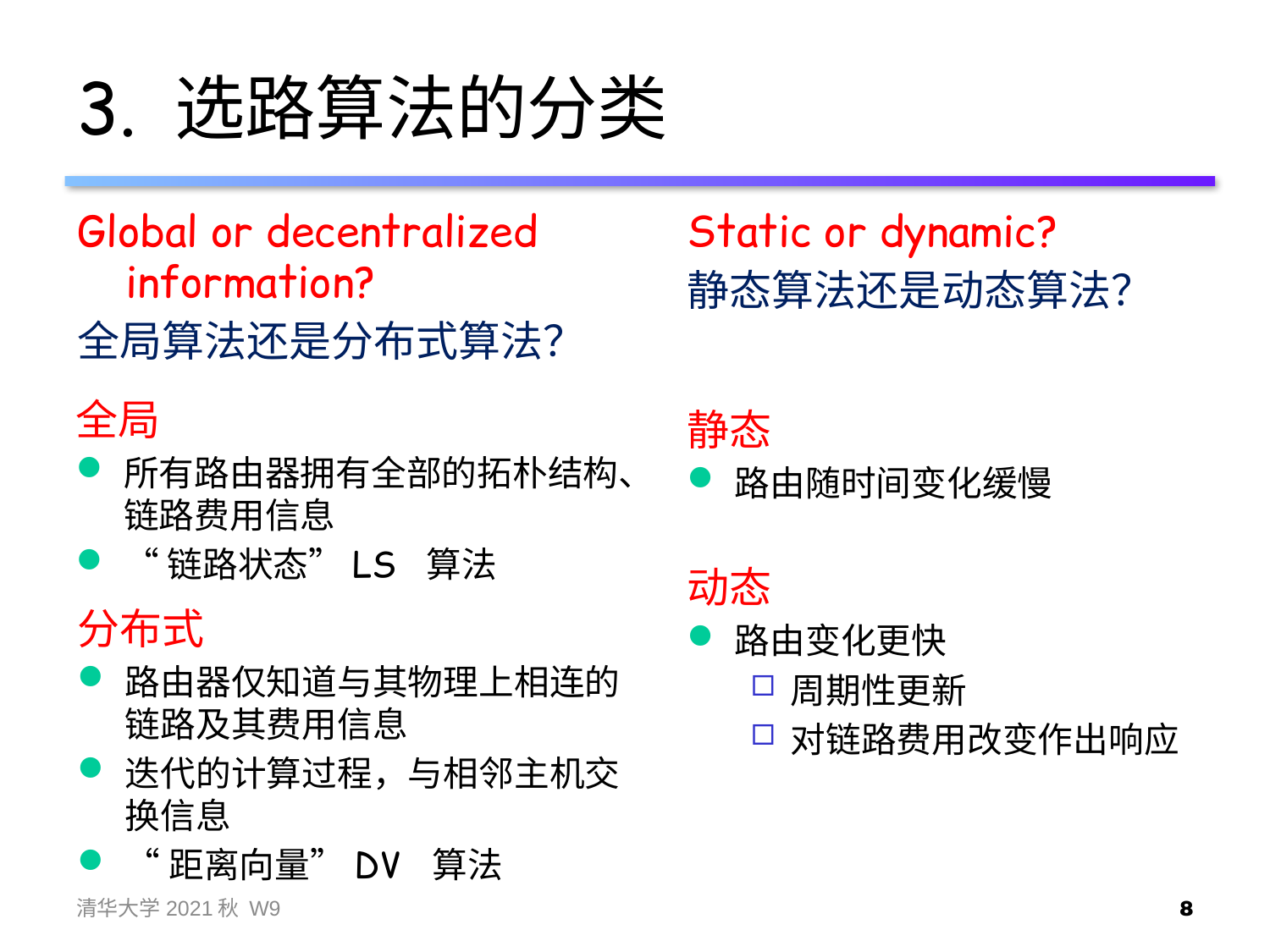

# 3. 选路算法的分类
Global or decentralized information?
全局算法还是分布式算法？
Static or dynamic?
静态算法还是动态算法？
全局
所有路由器拥有全部的拓朴结构、链路费用信息
“链路状态”LS  算法
静态
路由随时间变化缓慢

动态
路由变化更快
周期性更新
对链路费用改变作出响应
分布式
路由器仅知道与其物理上相连的链路及其费用信息
迭代的计算过程，与相邻主机交换信息
“距离向量”DV  算法
清华大学2021秋 W9
8